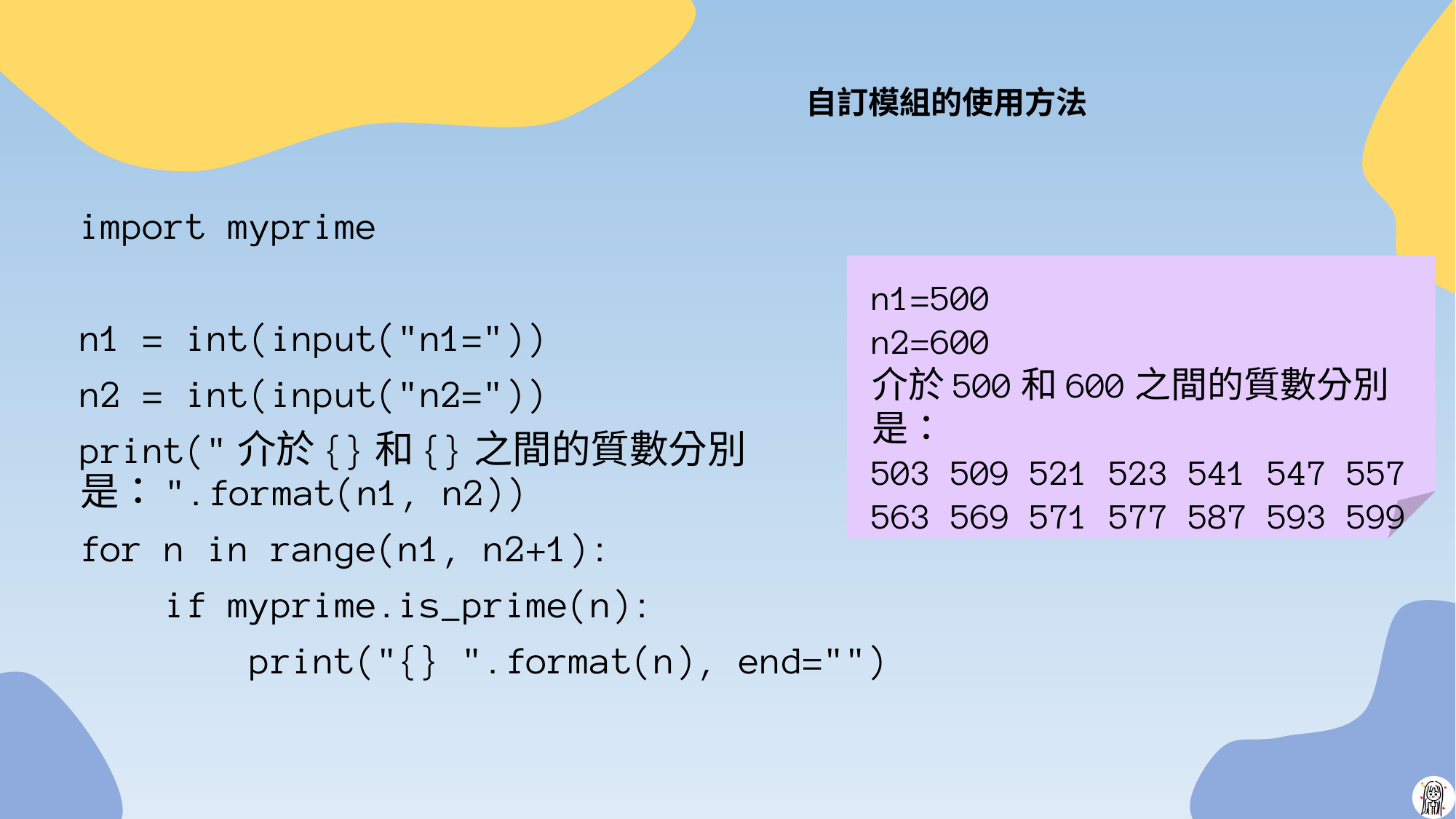

# 自訂模組的使用方法
import myprime

n1 = int(input("n1="))
n2 = int(input("n2="))
print("介於{}和{}之間的質數分別是：".format(n1, n2))
for n in range(n1, n2+1):
    if myprime.is_prime(n):
        print("{} ".format(n), end="")

n1=500
n2=600
介於500和600之間的質數分別是：
503 509 521 523 541 547 557 563 569 571 577 587 593 599
11